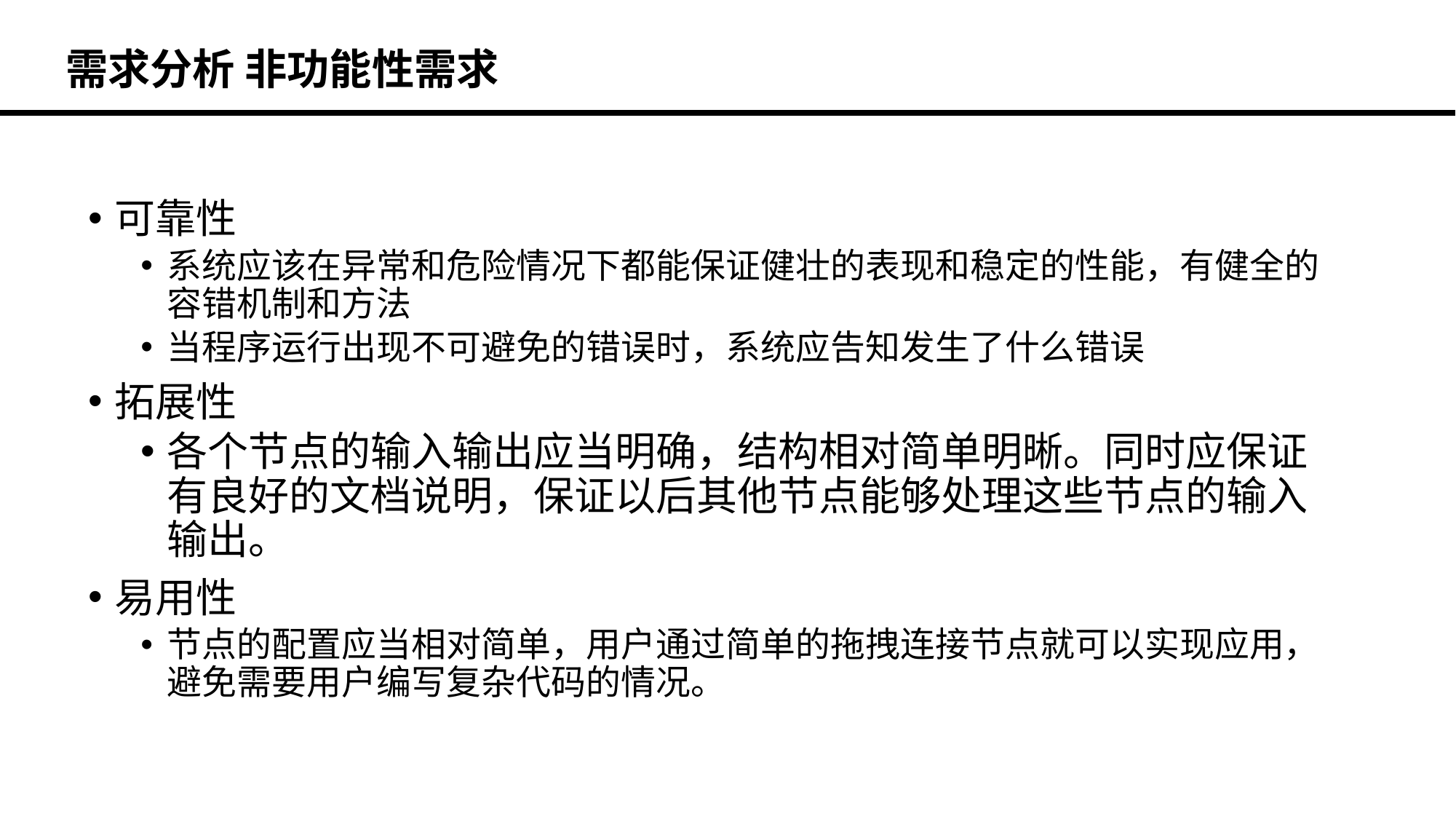

需求分析 非功能性需求
可靠性
系统应该在异常和危险情况下都能保证健壮的表现和稳定的性能，有健全的容错机制和方法
当程序运行出现不可避免的错误时，系统应告知发生了什么错误
拓展性
各个节点的输入输出应当明确，结构相对简单明晰。同时应保证有良好的文档说明，保证以后其他节点能够处理这些节点的输入输出。
易用性
节点的配置应当相对简单，用户通过简单的拖拽连接节点就可以实现应用，避免需要用户编写复杂代码的情况。